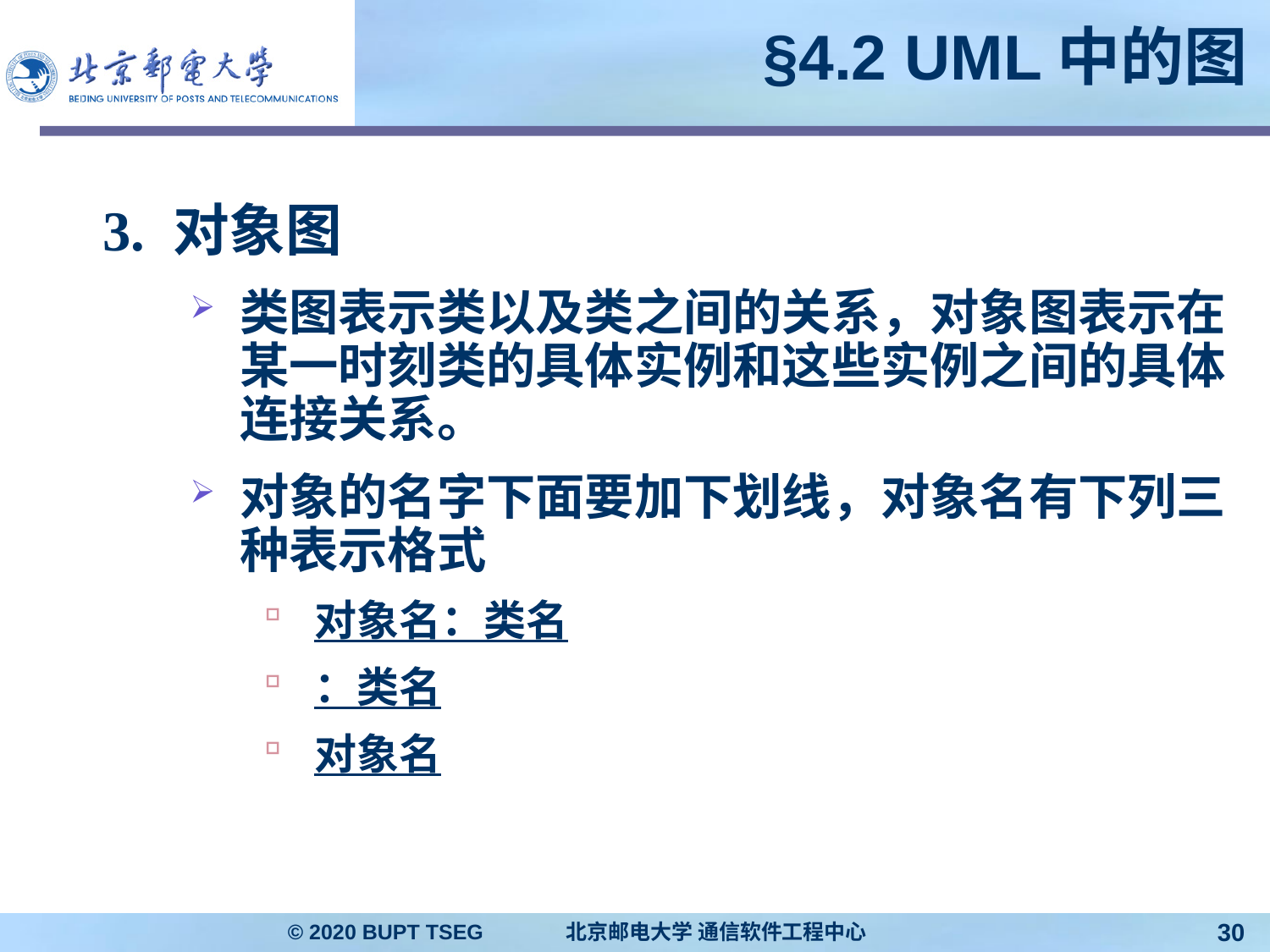

# §4.2 UML中的图
3. 对象图
类图表示类以及类之间的关系，对象图表示在某一时刻类的具体实例和这些实例之间的具体连接关系。
对象的名字下面要加下划线，对象名有下列三种表示格式
对象名：类名
：类名
对象名
© 2020 BUPT TSEG             北京邮电大学 通信软件工程中心